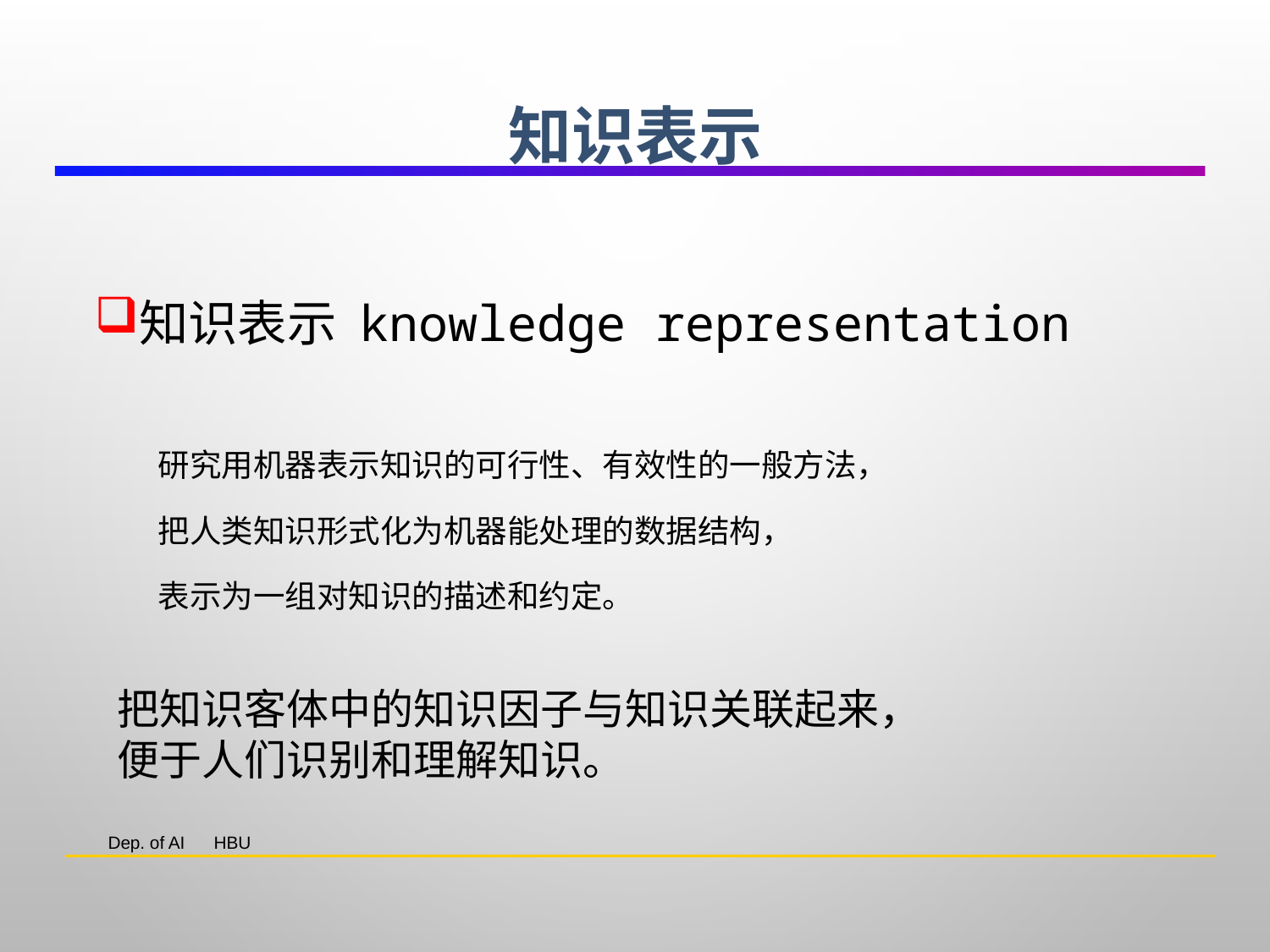

# 知识表示
知识表示 knowledge representation

研究用机器表示知识的可行性、有效性的一般方法，
把人类知识形式化为机器能处理的数据结构，
表示为一组对知识的描述和约定。

把知识客体中的知识因子与知识关联起来，
便于人们识别和理解知识。
Dep. of AI      HBU

7